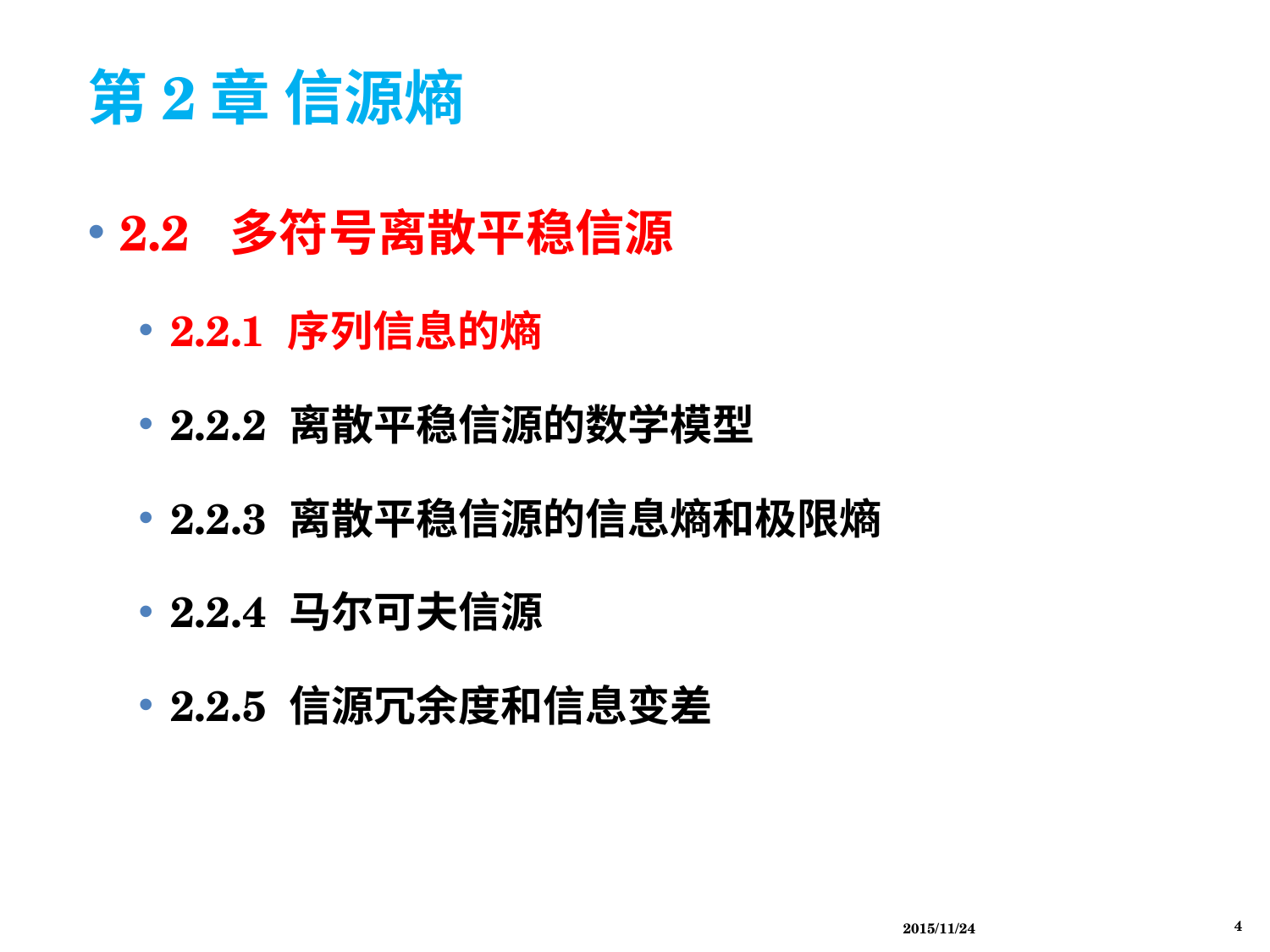

# 第2章 信源熵
2.2  多符号离散平稳信源
2.2.1 序列信息的熵
2.2.2 离散平稳信源的数学模型
2.2.3 离散平稳信源的信息熵和极限熵
2.2.4 马尔可夫信源
2.2.5 信源冗余度和信息变差
2015/11/24
4